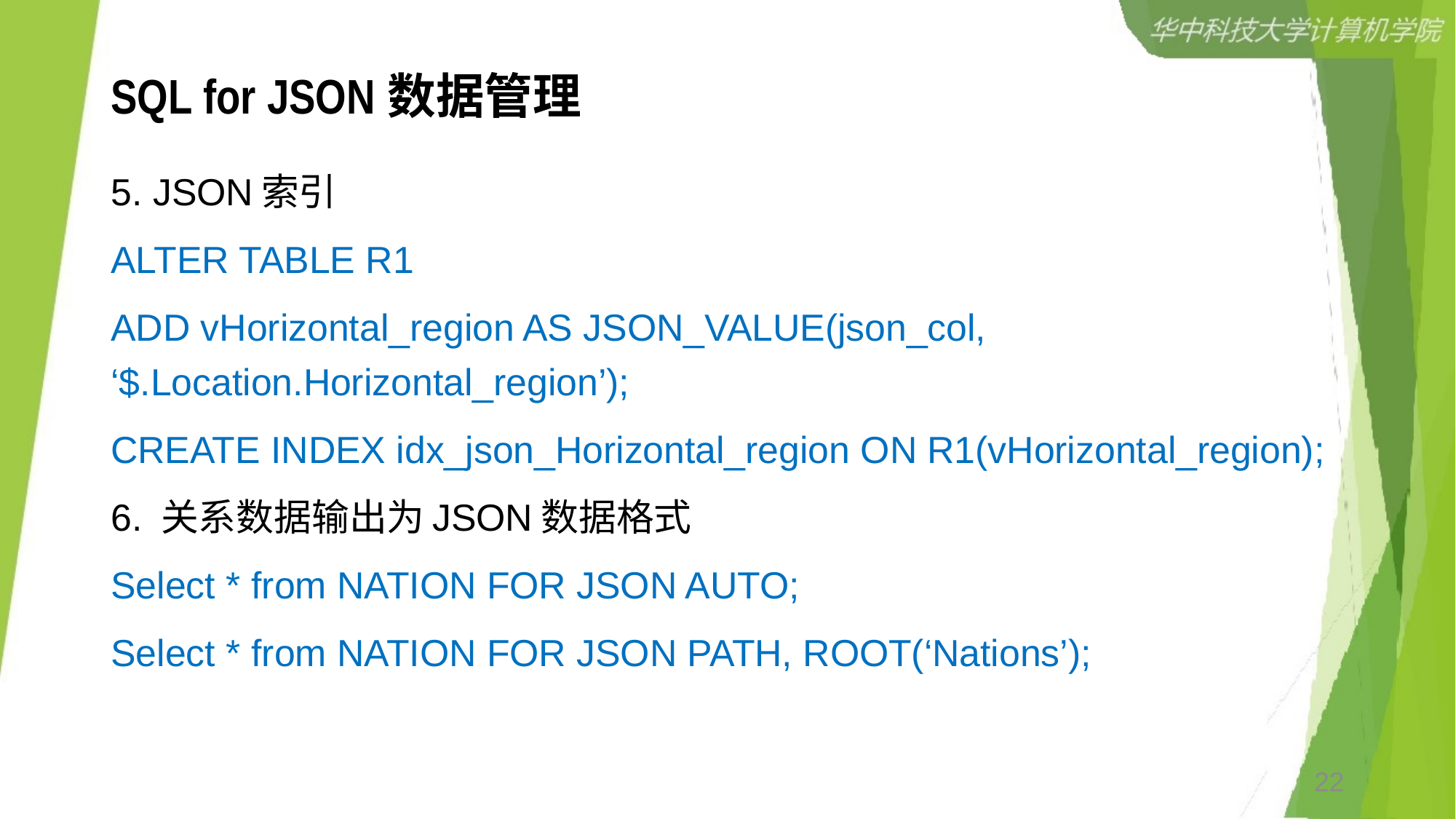

# SQL for JSON数据管理
5. JSON索引
ALTER TABLE R1
ADD vHorizontal_region AS JSON_VALUE(json_col, ‘$.Location.Horizontal_region’);
CREATE INDEX idx_json_Horizontal_region ON R1(vHorizontal_region);
6. 关系数据输出为JSON数据格式
Select * from NATION FOR JSON AUTO;
Select * from NATION FOR JSON PATH, ROOT(‘Nations’);
22